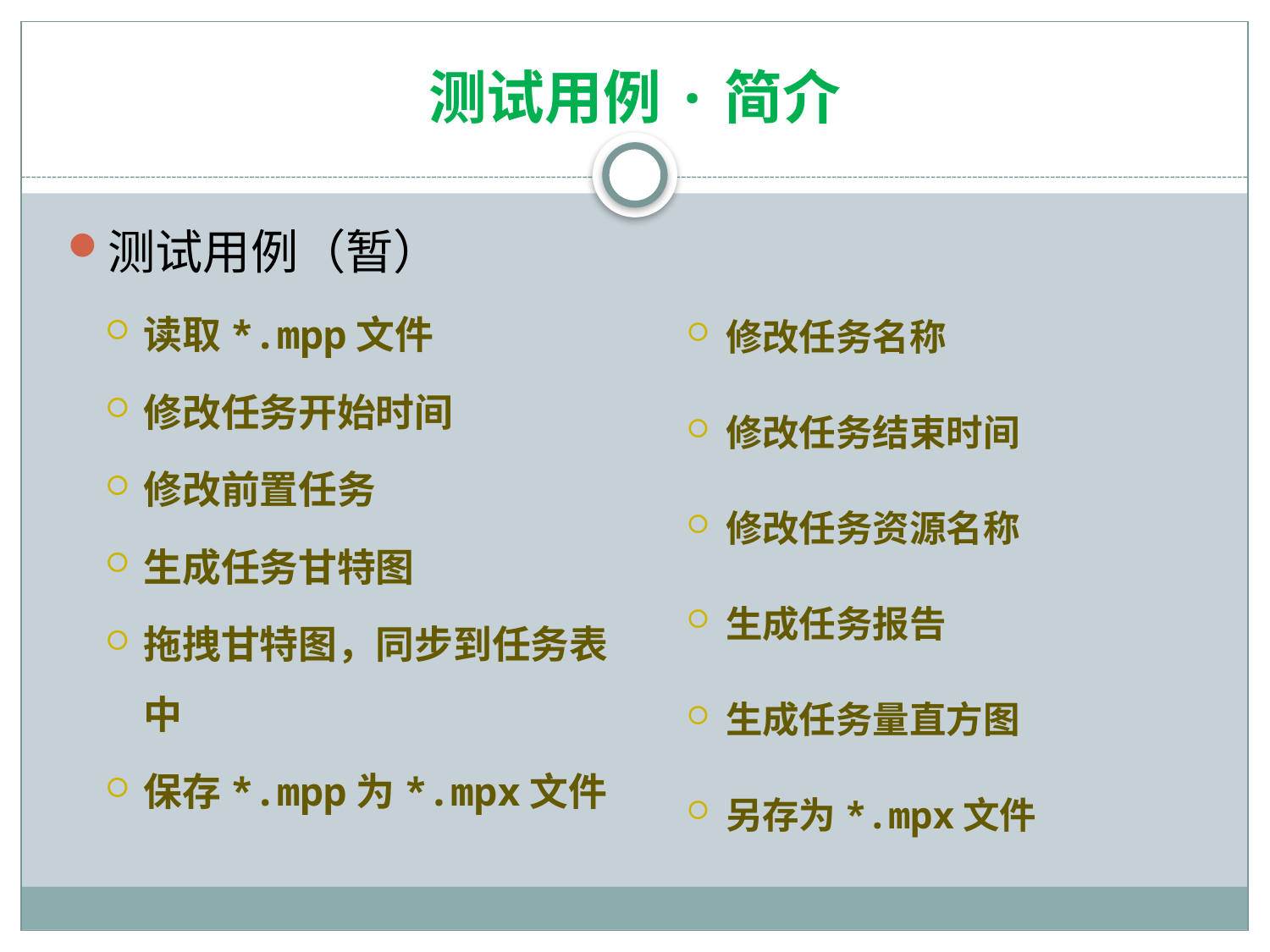

# 测试用例·简介

修改任务名称
修改任务结束时间
修改任务资源名称
生成任务报告
生成任务量直方图
另存为*.mpx文件

测试用例（暂）
读取*.mpp文件
修改任务开始时间
修改前置任务
生成任务甘特图
拖拽甘特图，同步到任务表中
保存*.mpp为*.mpx文件